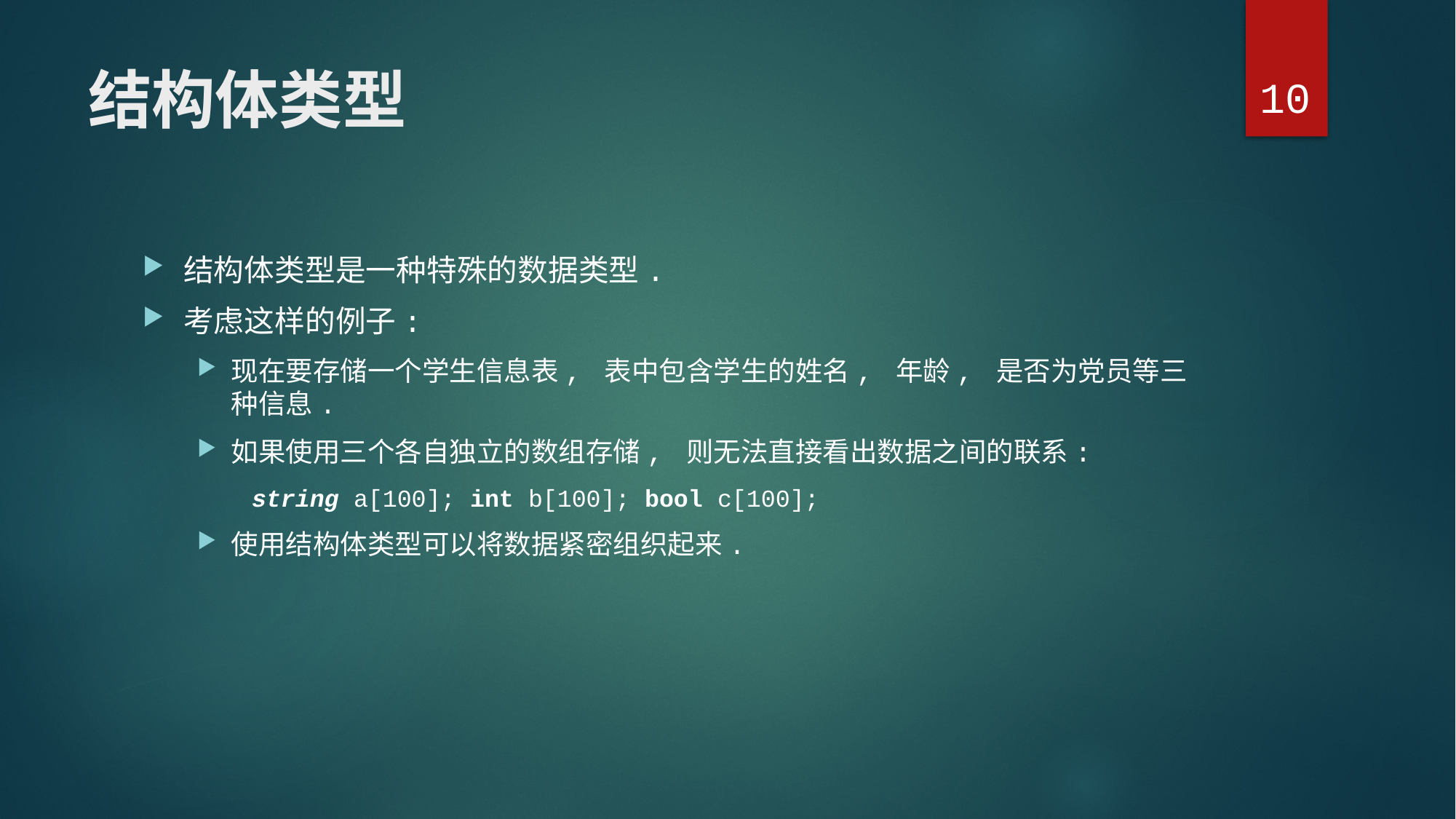

10
# 结构体类型
结构体类型是一种特殊的数据类型.
考虑这样的例子:
现在要存储一个学生信息表, 表中包含学生的姓名, 年龄, 是否为党员等三种信息.
如果使用三个各自独立的数组存储, 则无法直接看出数据之间的联系:
string a[100]; int b[100]; bool c[100];
使用结构体类型可以将数据紧密组织起来.